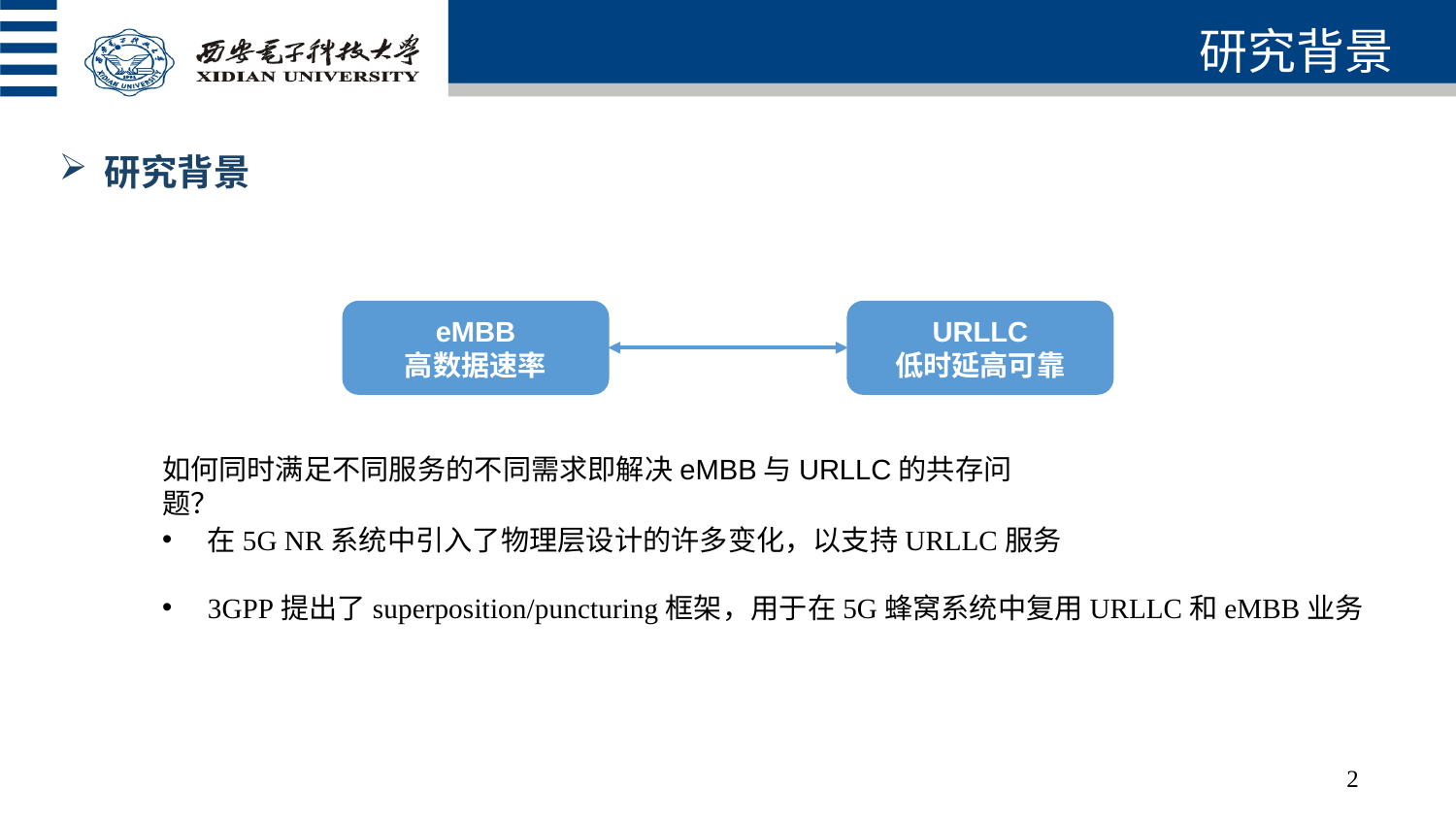

研究背景
研究背景
eMBB
高数据速率
URLLC
低时延高可靠
如何同时满足不同服务的不同需求即解决eMBB与URLLC的共存问题？
在5G NR系统中引入了物理层设计的许多变化，以支持URLLC服务

3GPP提出了superposition/puncturing框架，用于在5G蜂窝系统中复用URLLC和eMBB业务
2